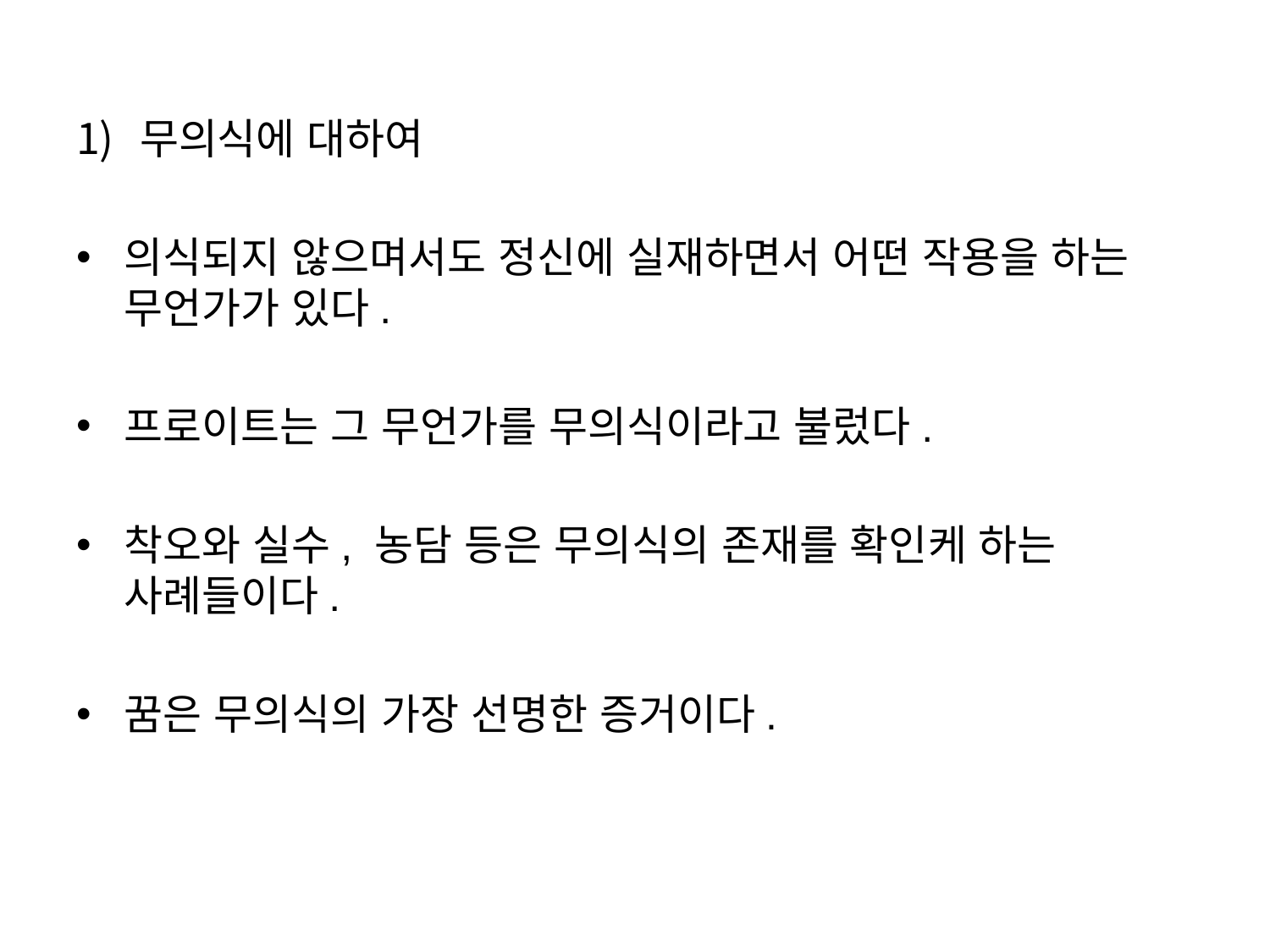

무의식에 대하여

의식되지 않으며서도 정신에 실재하면서 어떤 작용을 하는 무언가가 있다.

프로이트는 그 무언가를 무의식이라고 불렀다.

착오와 실수, 농담 등은 무의식의 존재를 확인케 하는 사례들이다.

꿈은 무의식의 가장 선명한 증거이다.